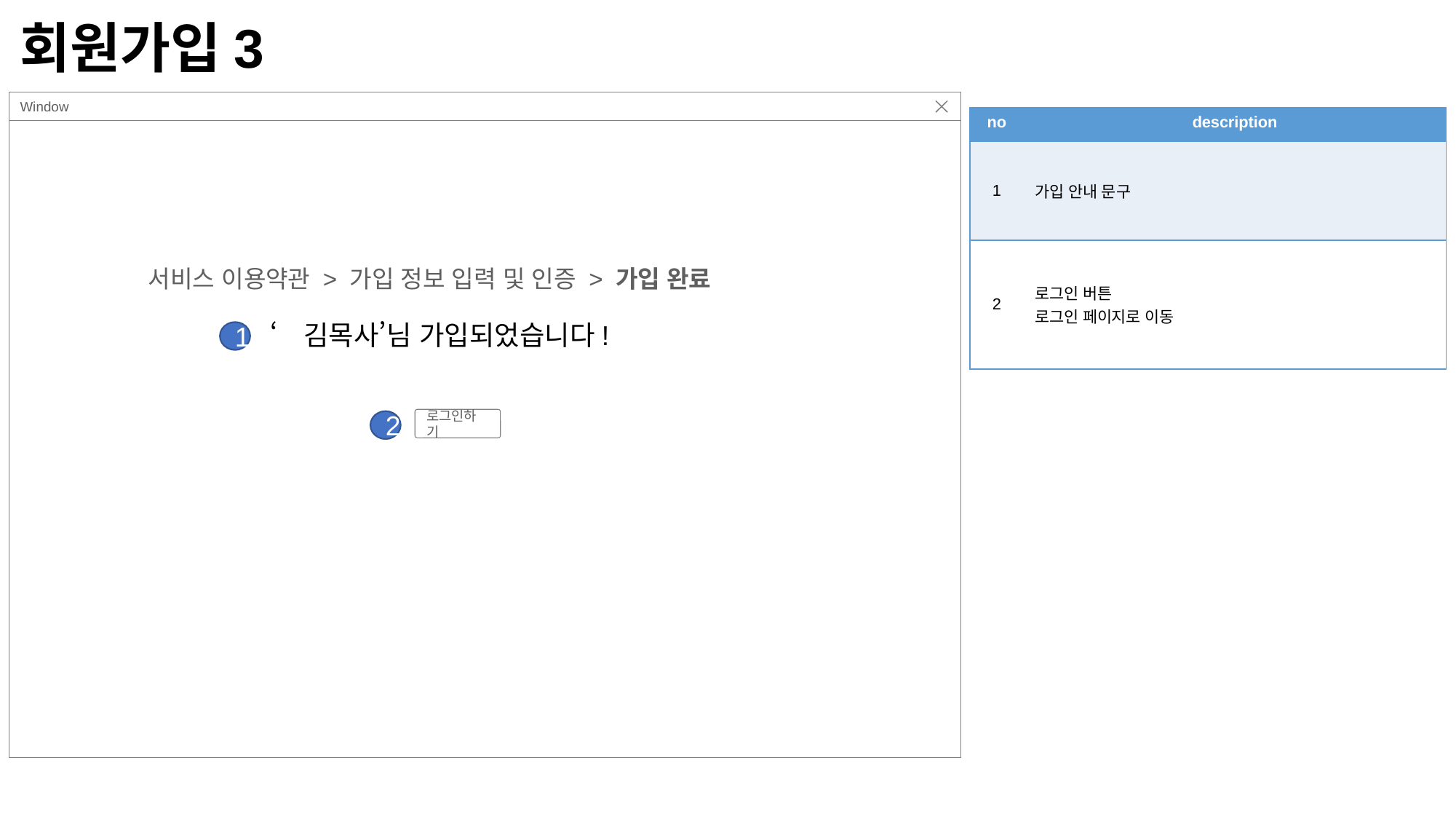

# 회원가입3
Window

| no | description |
| --- | --- |
| 1 | 가입 안내 문구 |
| 2 | 로그인 버튼 로그인 페이지로 이동 |
서비스 이용약관 > 가입 정보 입력 및 인증 > 가입 완료
‘김목사’님 가입되었습니다!
1
로그인하기
2